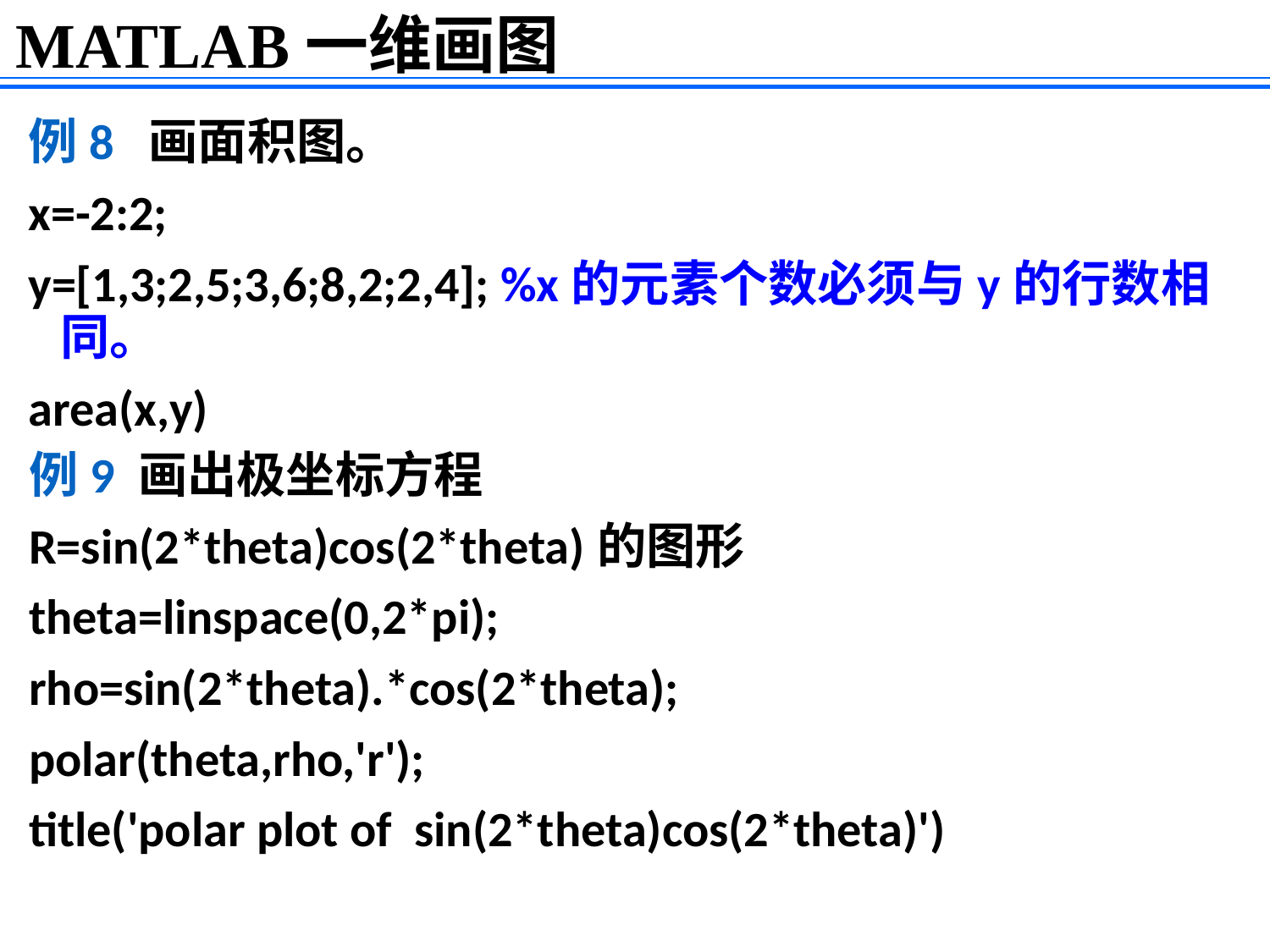

MATLAB一维画图

例8  画面积图。
x=-2:2;
y=[1,3;2,5;3,6;8,2;2,4]; %x的元素个数必须与y的行数相同。
area(x,y)
例9 画出极坐标方程
R=sin(2*theta)cos(2*theta)的图形
theta=linspace(0,2*pi);
rho=sin(2*theta).*cos(2*theta);
polar(theta,rho,'r');
title('polar plot of  sin(2*theta)cos(2*theta)')